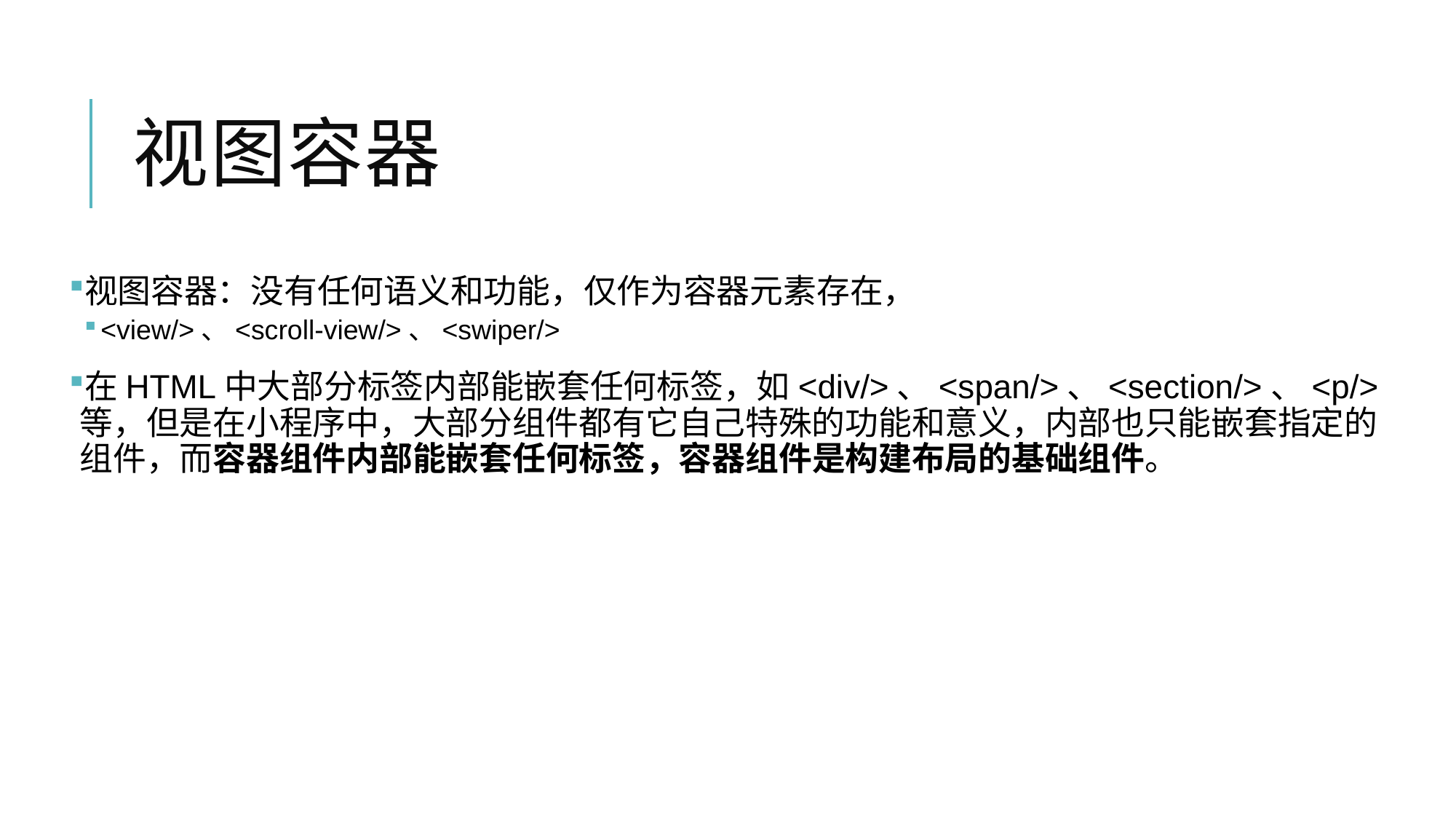

# 视图容器
视图容器：没有任何语义和功能，仅作为容器元素存在，
<view/>、<scroll-view/>、<swiper/>
在HTML中大部分标签内部能嵌套任何标签，如<div/>、<span/>、<section/>、<p/>等，但是在小程序中，大部分组件都有它自己特殊的功能和意义，内部也只能嵌套指定的组件，而容器组件内部能嵌套任何标签，容器组件是构建布局的基础组件。